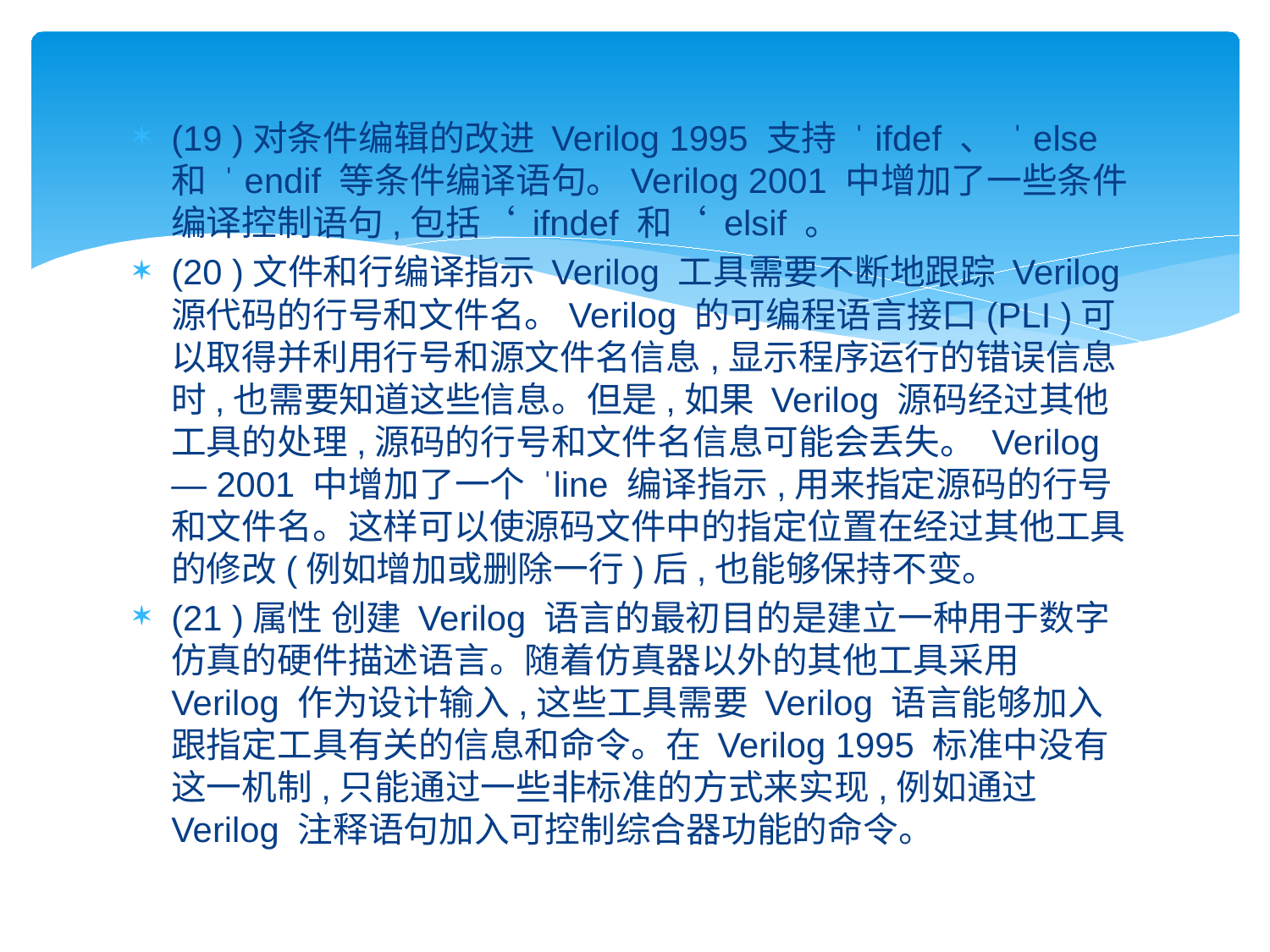

#
(19 )对条件编辑的改进 Verilog 1995 支持 ˈ ifdef 、 ˈ else 和 ˈ endif 等条件编译语句。Verilog 2001 中增加了一些条件编译控制语句,包括‘ ifndef 和‘ elsif 。
(20 )文件和行编译指示 Verilog 工具需要不断地跟踪 Verilog 源代码的行号和文件名。Verilog 的可编程语言接口(PLI )可以取得并利用行号和源文件名信息,显示程序运行的错误信息时,也需要知道这些信息。但是,如果 Verilog 源码经过其他工具的处理,源码的行号和文件名信息可能会丢失。 Verilog — 2001 中增加了一个 ˈline 编译指示,用来指定源码的行号和文件名。这样可以使源码文件中的指定位置在经过其他工具的修改(例如增加或删除一行)后,也能够保持不变。
(21 )属性 创建 Verilog 语言的最初目的是建立一种用于数字仿真的硬件描述语言。随着仿真器以外的其他工具采用 Verilog 作为设计输入,这些工具需要 Verilog 语言能够加入跟指定工具有关的信息和命令。在 Verilog 1995 标准中没有这一机制,只能通过一些非标准的方式来实现,例如通过 Verilog 注释语句加入可控制综合器功能的命令。